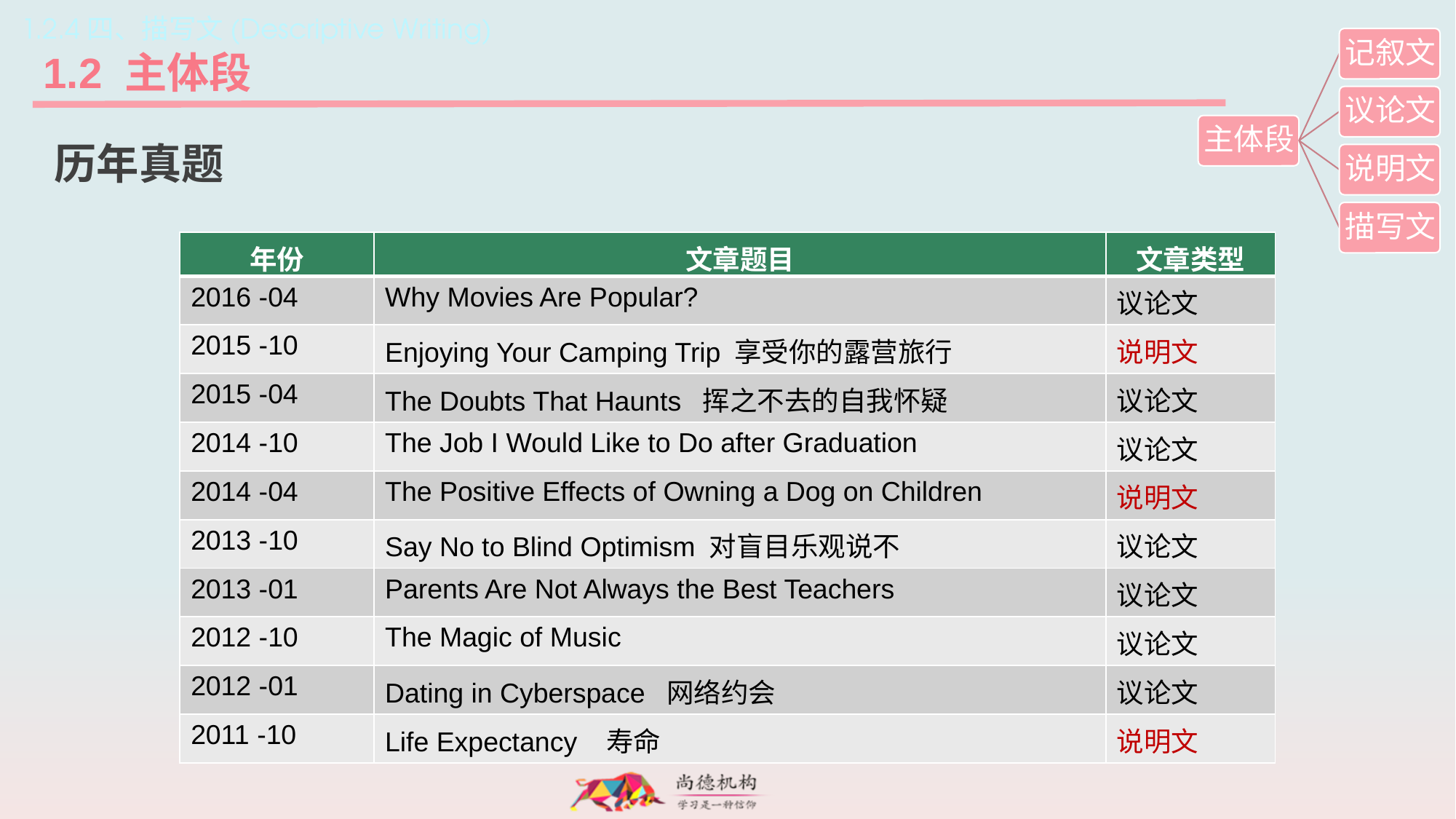

1.2.4四、描写文(Descriptive Writing)
主体段

记叙文

议论文

说明文

描写文
1.2 主体段
历年真题
| 年份 | 文章题目 | 文章类型 |
| --- | --- | --- |
| 2016 -04 | Why Movies Are Popular? | 议论文 |
| 2015 -10 | Enjoying Your Camping Trip 享受你的露营旅行 | 说明文 |
| 2015 -04 | The Doubts That Haunts 挥之不去的自我怀疑 | 议论文 |
| 2014 -10 | The Job I Would Like to Do after Graduation | 议论文 |
| 2014 -04 | The Positive Effects of Owning a Dog on Children | 说明文 |
| 2013 -10 | Say No to Blind Optimism 对盲目乐观说不 | 议论文 |
| 2013 -01 | Parents Are Not Always the Best Teachers | 议论文 |
| 2012 -10 | The Magic of Music | 议论文 |
| 2012 -01 | Dating in Cyberspace 网络约会 | 议论文 |
| 2011 -10 | Life Expectancy 寿命 | 说明文 |